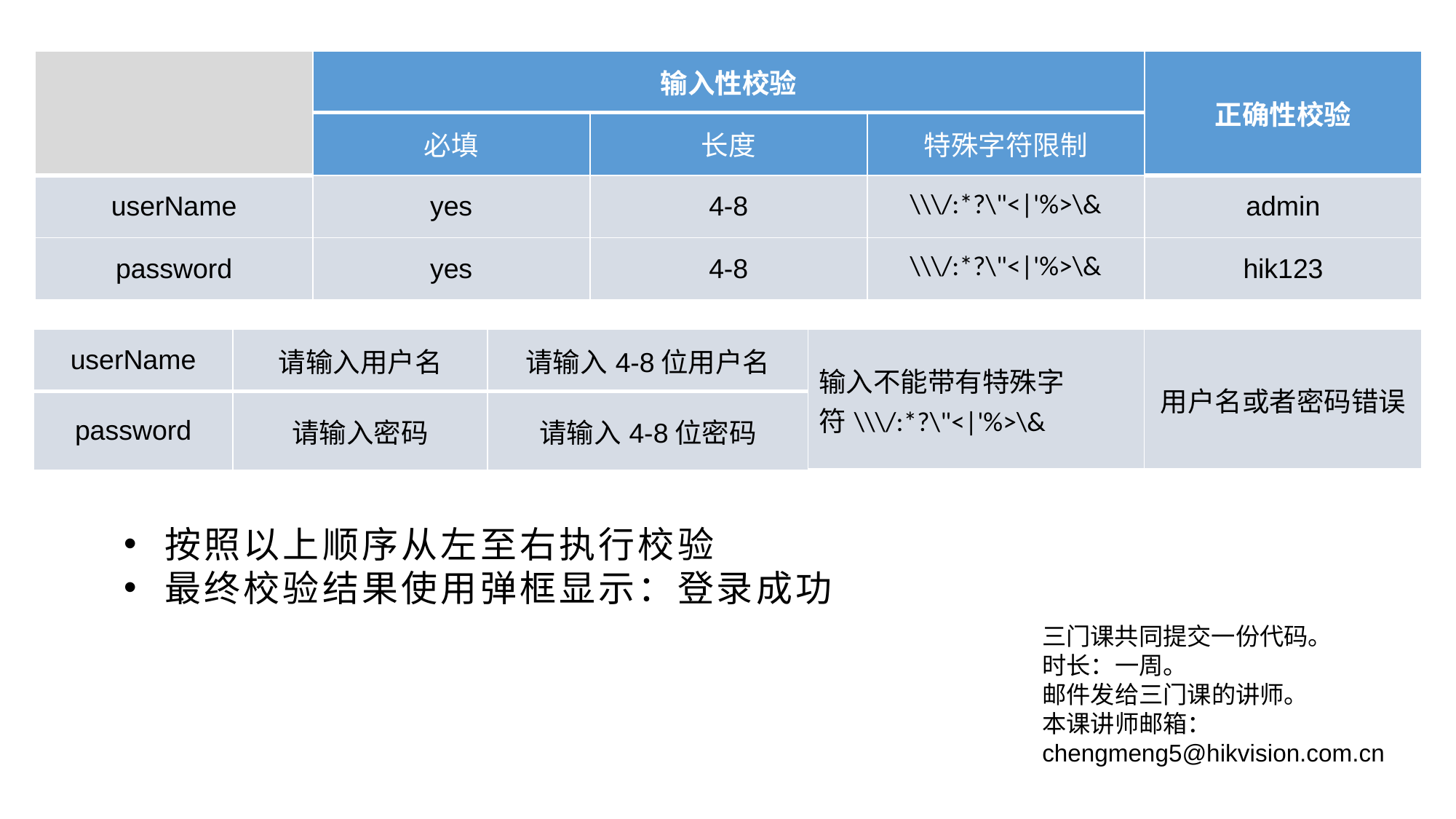

|  | 输入性校验 |  |  | 正确性校验 |
| --- | --- | --- | --- | --- |
|  | 必填 | 长度 | 特殊字符限制 |  |
| userName | yes | 4-8 | \\\/:\*?\"<|'%>\& | admin |
| password | yes | 4-8 | \\\/:\*?\"<|'%>\& | hik123 |
| userName | 请输入用户名 | 请输入4-8位用户名 | 输入不能带有特殊字符\\\/:\*?\"<|'%>\& | 用户名或者密码错误 |
| --- | --- | --- | --- | --- |
| password | 请输入密码 | 请输入4-8位密码 |  |  |

按照以上顺序从左至右执行校验
最终校验结果使用弹框显示：登录成功
三门课共同提交一份代码。
时长：一周。
邮件发给三门课的讲师。
本课讲师邮箱：
chengmeng5@hikvision.com.cn